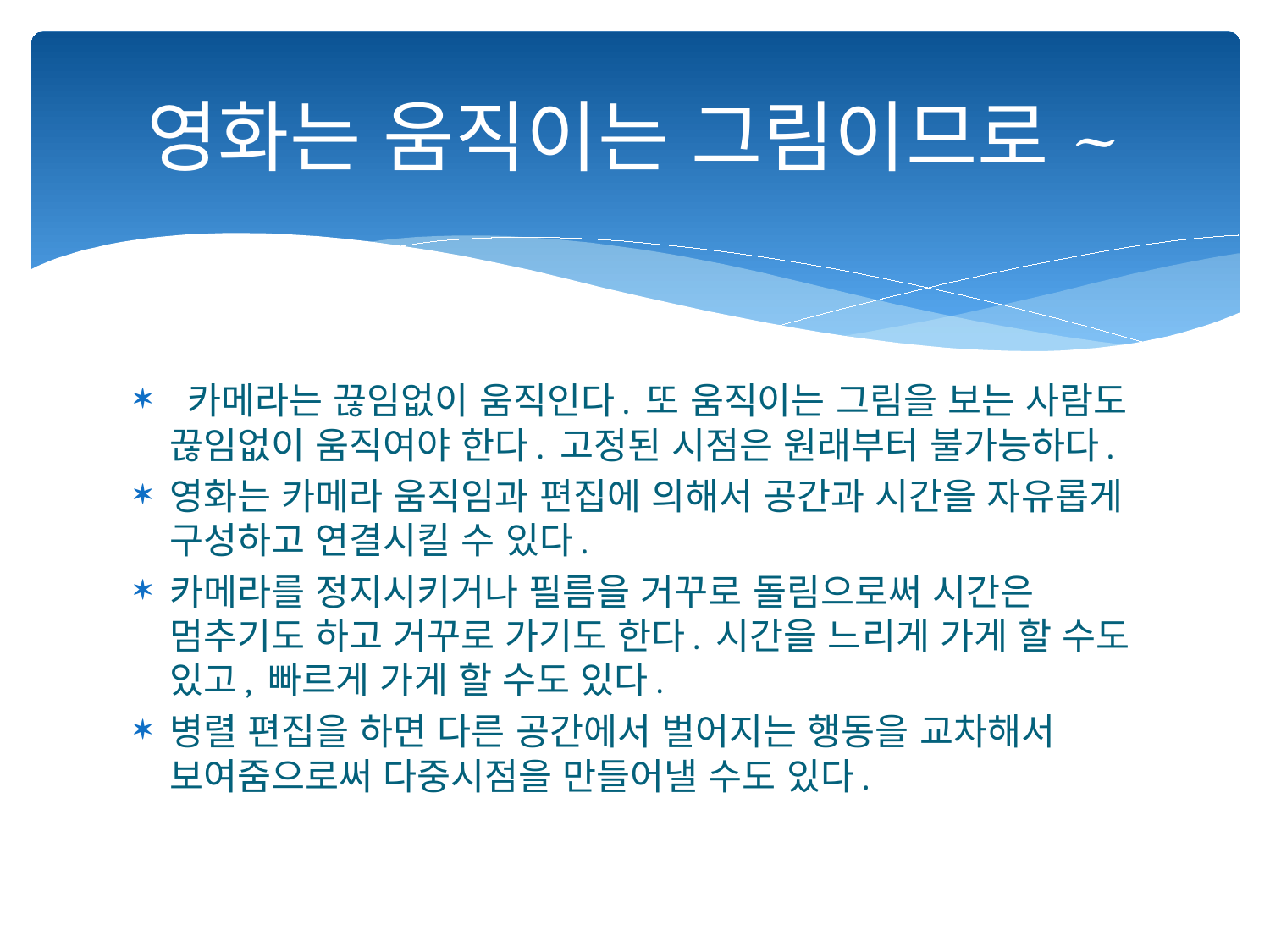

# 영화는 움직이는 그림이므로~
 카메라는 끊임없이 움직인다. 또 움직이는 그림을 보는 사람도 끊임없이 움직여야 한다. 고정된 시점은 원래부터 불가능하다.
영화는 카메라 움직임과 편집에 의해서 공간과 시간을 자유롭게 구성하고 연결시킬 수 있다.
카메라를 정지시키거나 필름을 거꾸로 돌림으로써 시간은 멈추기도 하고 거꾸로 가기도 한다. 시간을 느리게 가게 할 수도 있고, 빠르게 가게 할 수도 있다.
병렬 편집을 하면 다른 공간에서 벌어지는 행동을 교차해서 보여줌으로써 다중시점을 만들어낼 수도 있다.